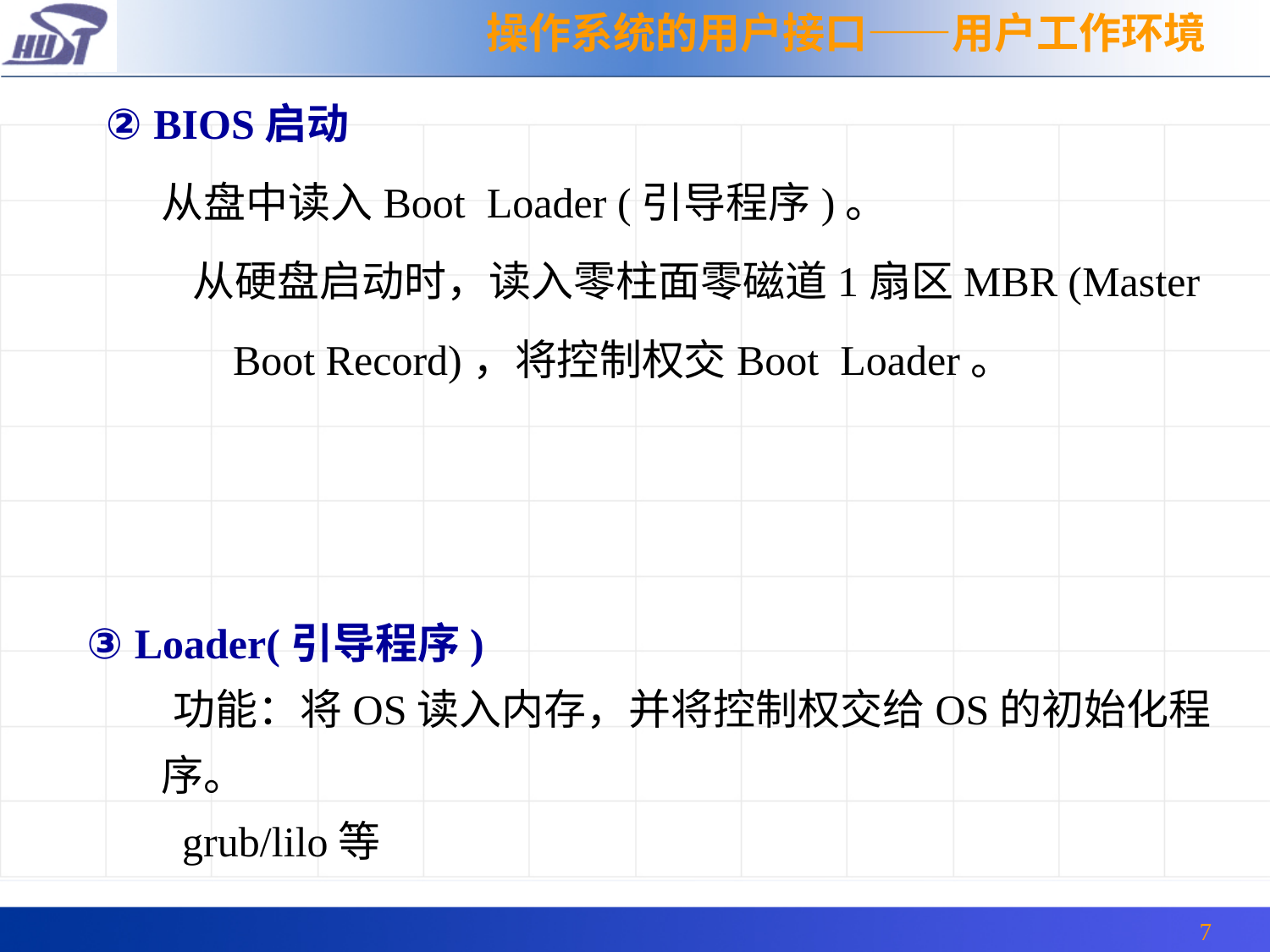

操作系统的用户接口——用户工作环境
② BIOS启动
      从盘中读入Boot  Loader (引导程序)。
        从硬盘启动时，读入零柱面零磁道1扇区MBR (Master
            Boot Record)，将控制权交Boot  Loader。
③ Loader(引导程序)
        功能：将OS读入内存，并将控制权交给OS的初始化程序。
         grub/lilo等

7